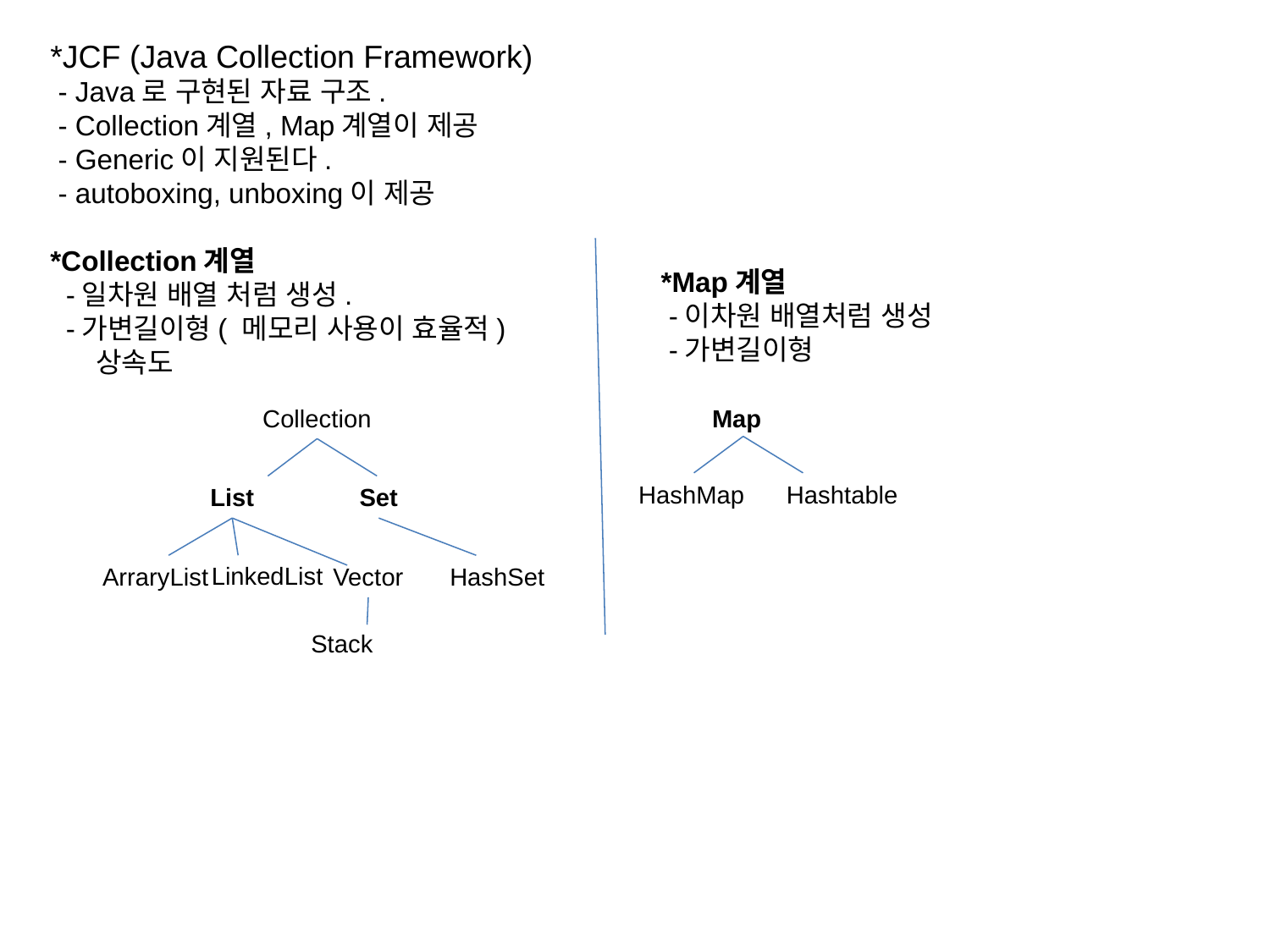

*JCF (Java Collection Framework)
 - Java로 구현된 자료 구조.
 - Collection계열, Map계열이 제공
 - Generic이 지원된다.
 - autoboxing, unboxing이 제공

*Collection계열
  -일차원 배열 처럼 생성.
  -가변길이형( 메모리 사용이 효율적)
     상속도

*Map계열
 -이차원 배열처럼 생성
 -가변길이형
Collection
Map
HashMap
Hashtable
List
Set
LinkedList
ArraryList
Vector
HashSet
Stack